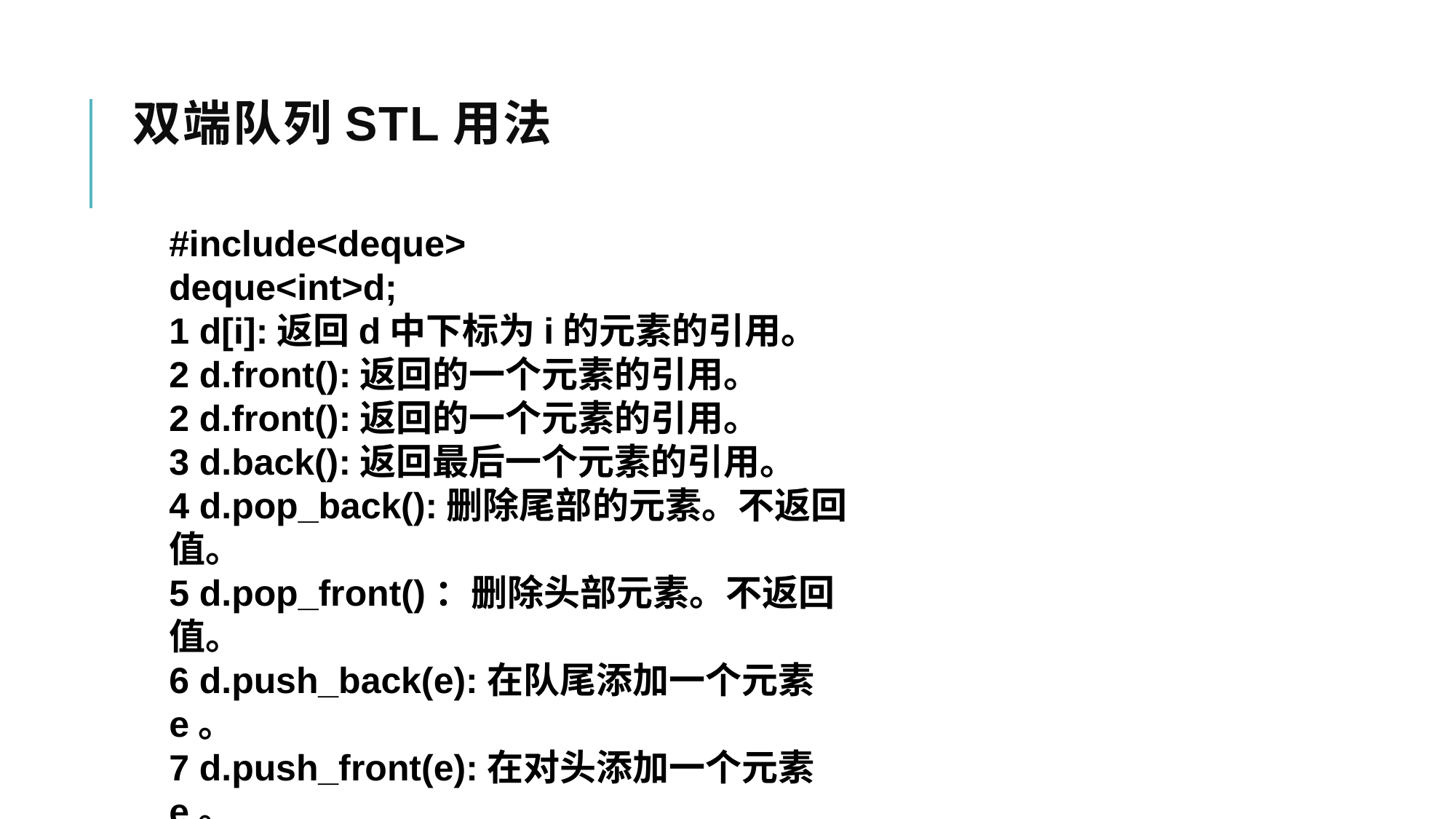

# 双端队列STL用法
#include<deque>
deque<int>d;
1 d[i]:返回d中下标为i的元素的引用。
2 d.front():返回的一个元素的引用。
2 d.front():返回的一个元素的引用。
3 d.back():返回最后一个元素的引用。
4 d.pop_back():删除尾部的元素。不返回值。
5 d.pop_front()：删除头部元素。不返回值。
6 d.push_back(e):在队尾添加一个元素e。
7 d.push_front(e):在对头添加一个元素e。